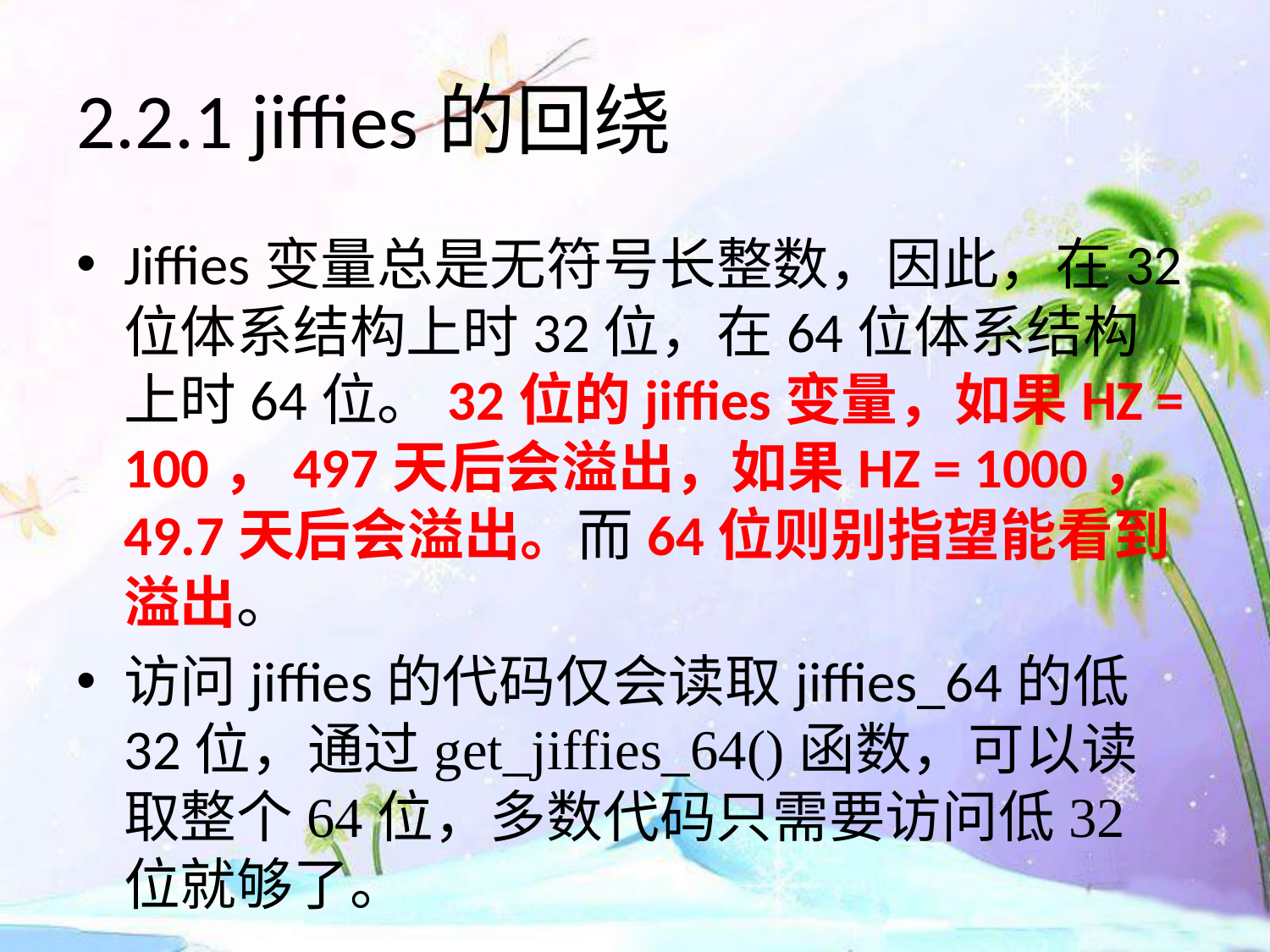

# 2.2.1 jiffies的回绕
Jiffies变量总是无符号长整数，因此，在32位体系结构上时32位，在64位体系结构上时64位。32位的jiffies变量，如果HZ = 100，497天后会溢出，如果HZ = 1000，49.7天后会溢出。而64位则别指望能看到溢出。
访问jiffies的代码仅会读取jiffies_64的低32位，通过get_jiffies_64()函数，可以读取整个64位，多数代码只需要访问低32位就够了。